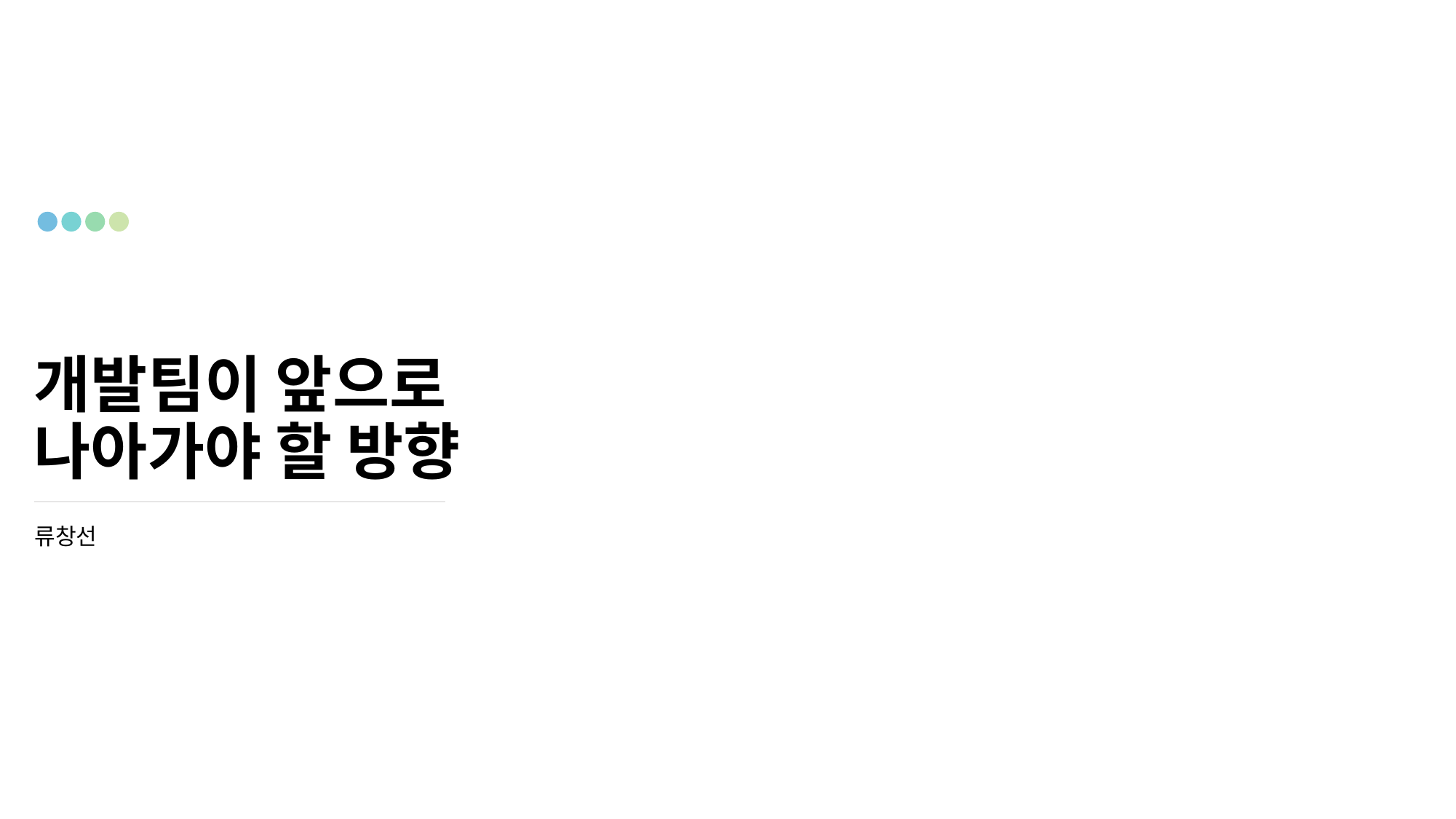

# 개발팀이 앞으로
나아가야 할 방향

류창선